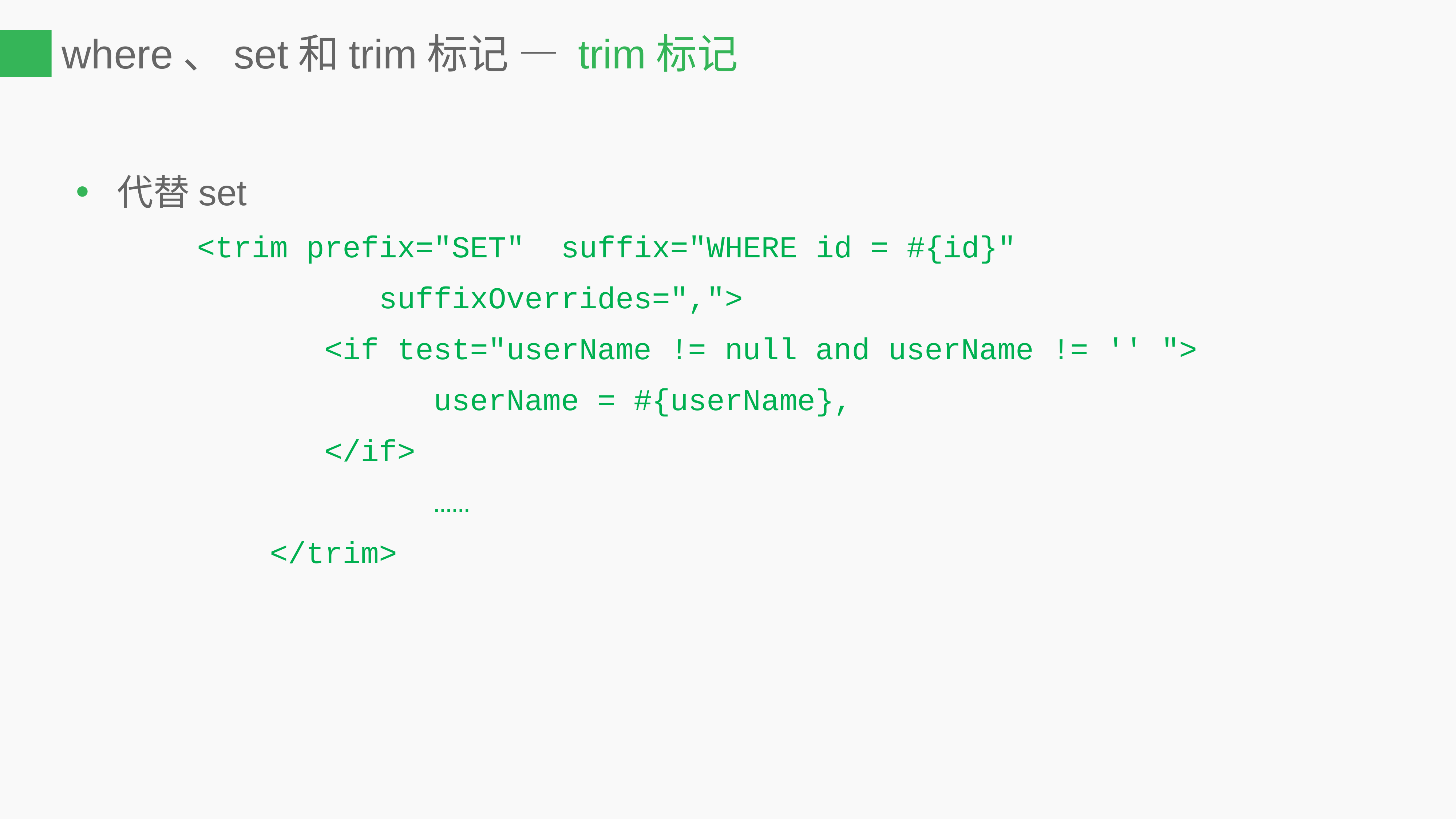

# where、set和trim标记 — trim标记
代替set
	     <trim prefix="SET"  suffix="WHERE id = #{id}" 					      					suffixOverrides=",">
    				<if test="userName != null and userName != '' ">
            			userName = #{userName},
        		</if>
							……
  			</trim>